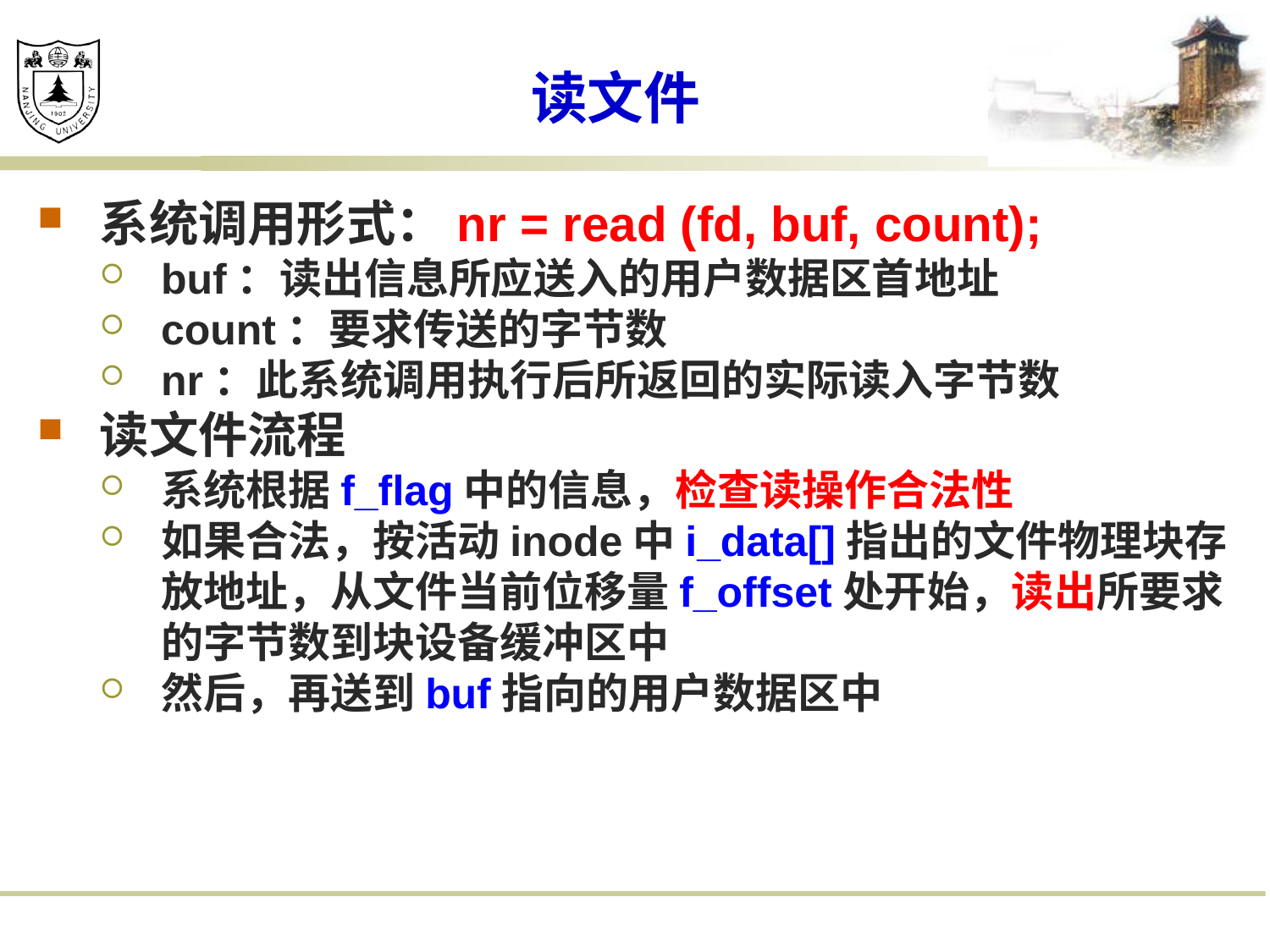

# 读文件
系统调用形式：nr = read (fd, buf, count);
buf：读出信息所应送入的用户数据区首地址
count：要求传送的字节数
nr：此系统调用执行后所返回的实际读入字节数
读文件流程
系统根据f_flag中的信息，检查读操作合法性
如果合法，按活动inode中i_data[]指出的文件物理块存放地址，从文件当前位移量f_offset处开始，读出所要求的字节数到块设备缓冲区中
然后，再送到buf指向的用户数据区中

72